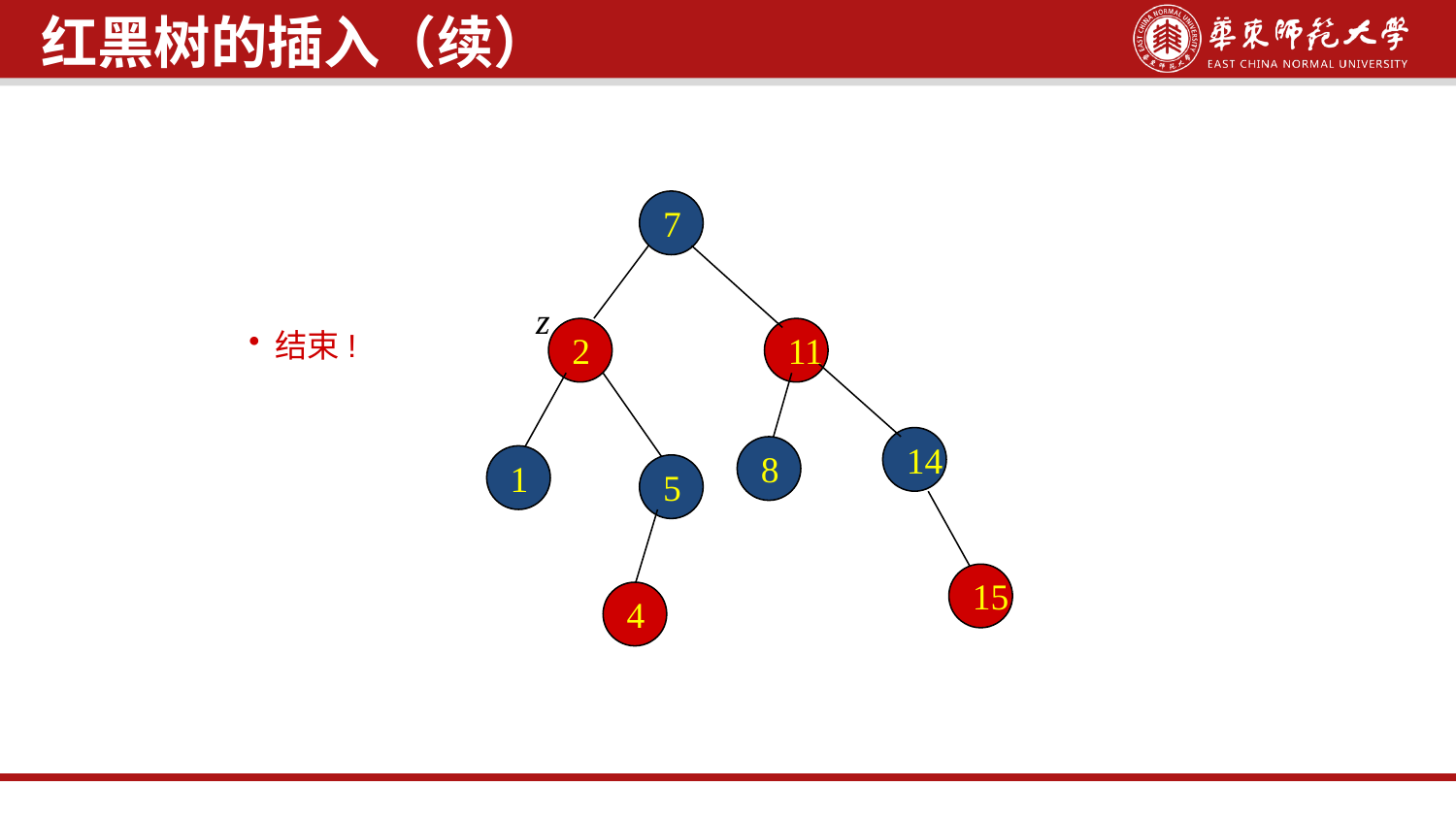

红黑树的插入（续）
7

z
 结束!
2
11

14
8
1
5

15
4